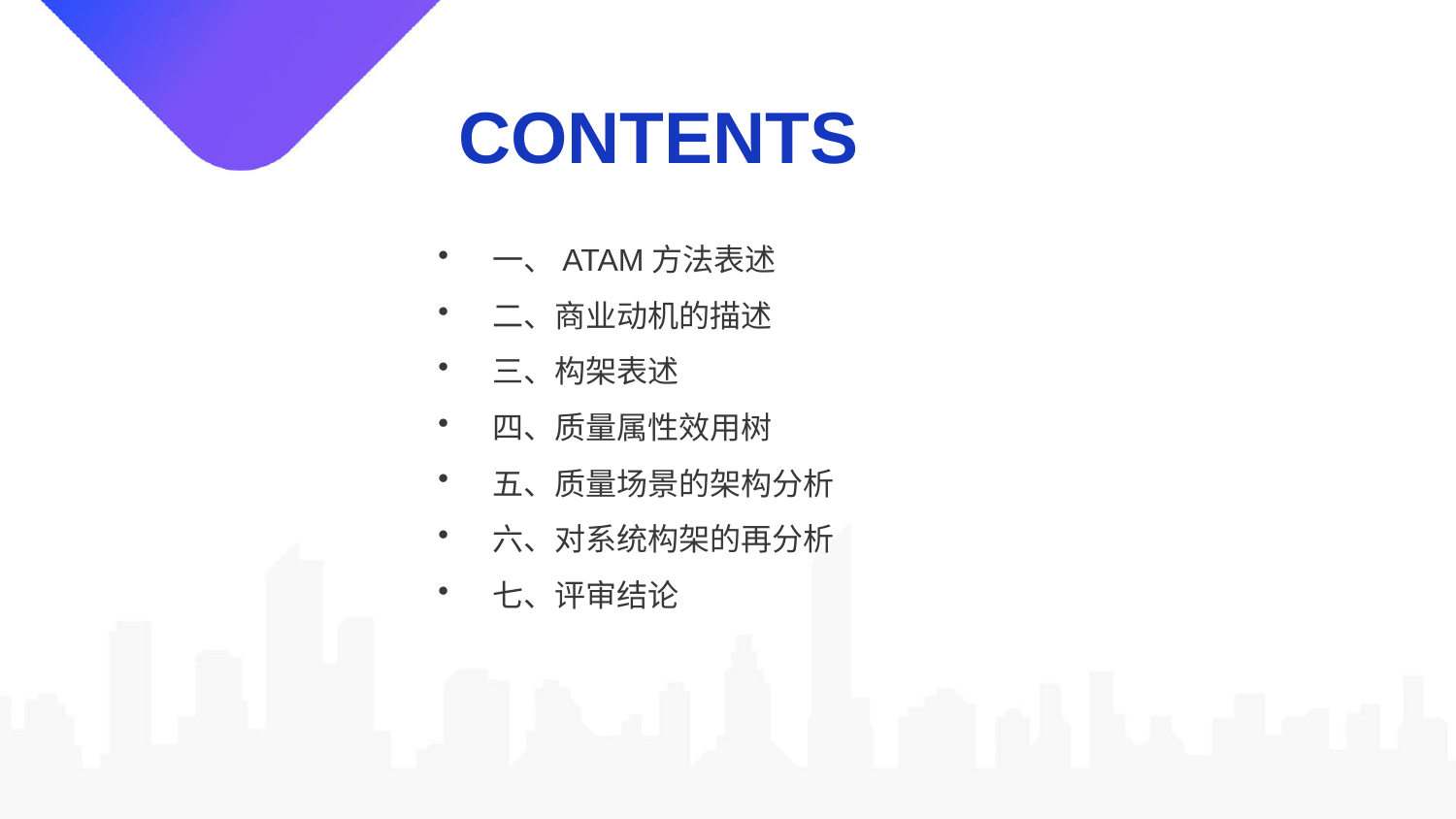

CONTENTS
一、ATAM方法表述
二、商业动机的描述
三、构架表述
四、质量属性效用树
五、质量场景的架构分析
六、对系统构架的再分析
七、评审结论